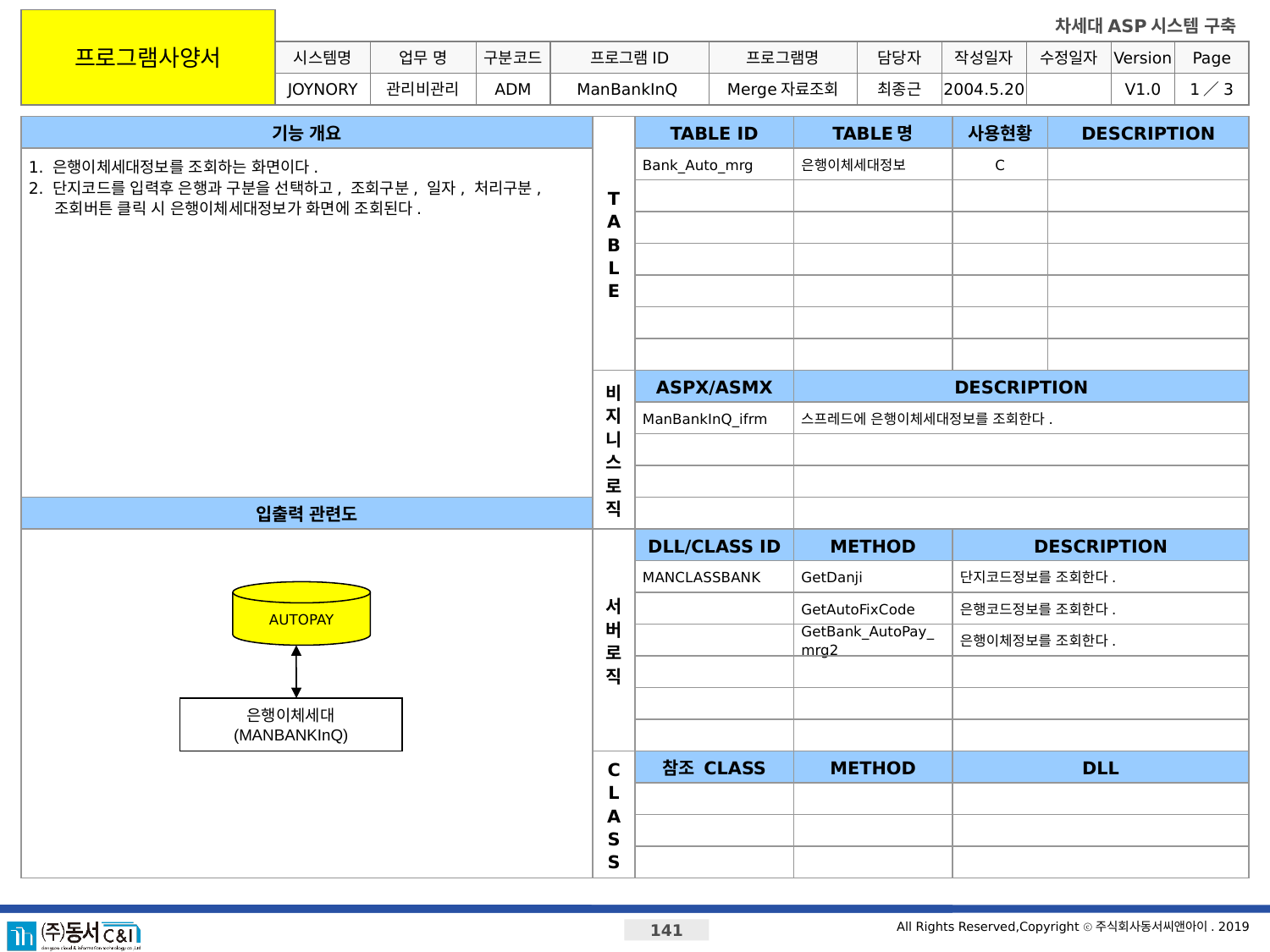

프로그램사양서
시스템명
업무 명
구분코드
프로그램ID
프로그램명
JOYNORY
관리비관리
ADM
ManBankInQ
Merge자료조회
최종근
2004.5.20

V1.0
1／3
기능 개요
T
A
B
L
E
TABLE ID
TABLE명
사용현황
DESCRIPTION
1. 은행이체세대정보를 조회하는 화면이다.
2. 단지코드를 입력후 은행과 구분을 선택하고, 조회구분, 일자, 처리구분,
     조회버튼 클릭 시 은행이체세대정보가 화면에 조회된다.

Bank_Auto_mrg
은행이체세대정보
C

비지니스로직
ASPX/ASMX
DESCRIPTION
ManBankInQ_ifrm
스프레드에 은행이체세대정보를 조회한다.

입출력 관련도

서버로직
DLL/CLASS ID
METHOD
DESCRIPTION
MANCLASSBANK
GetDanji
단지코드정보를 조회한다.
AUTOPAY

GetAutoFixCode
은행코드정보를 조회한다.

GetBank_AutoPay_mrg2
은행이체정보를 조회한다.

은행이체세대
(MANBANKInQ)

C
L
A
S
S
참조 CLASS
METHOD
DLL